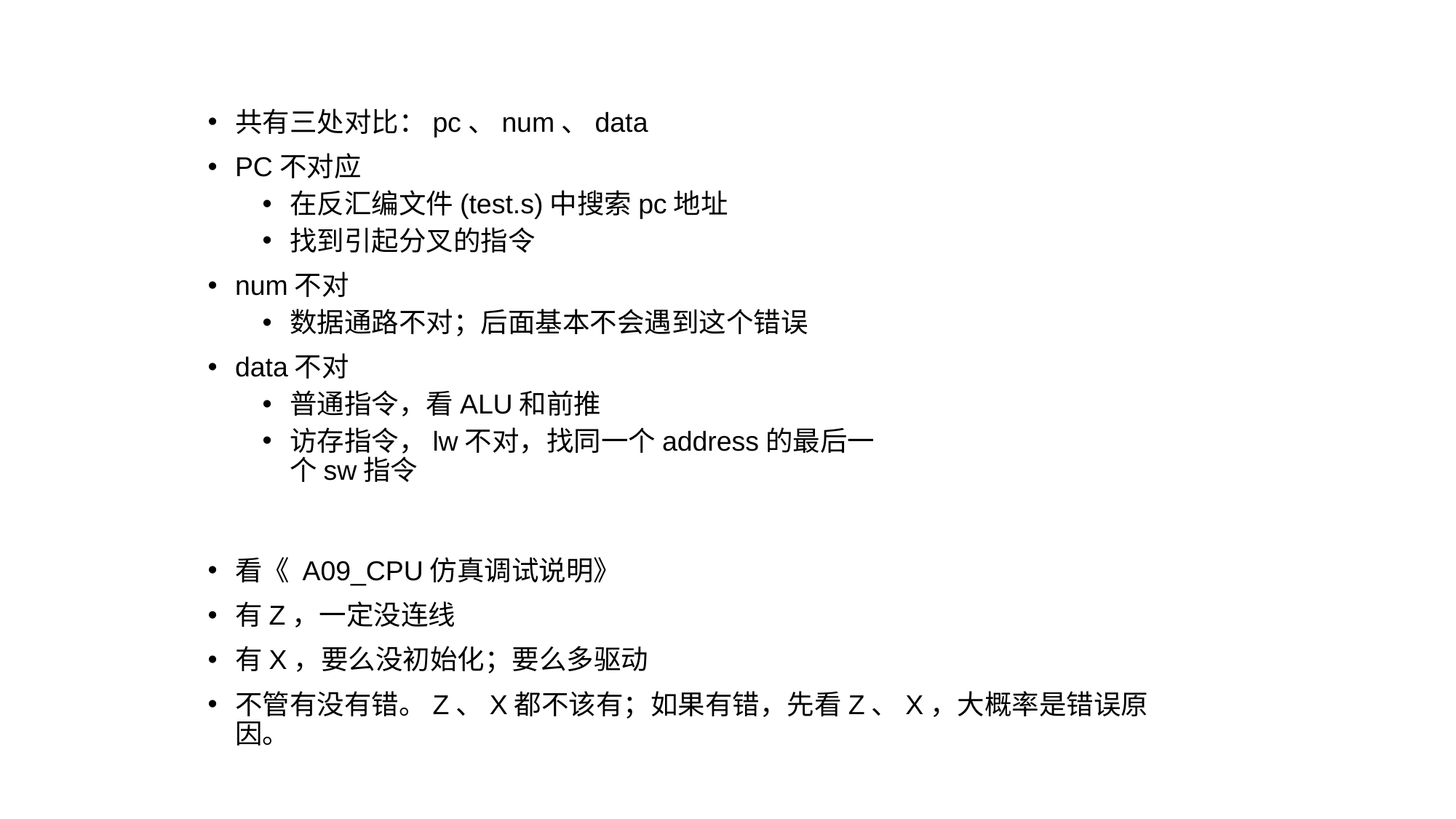

共有三处对比：pc、num、data
PC不对应
在反汇编文件(test.s)中搜索pc地址
找到引起分叉的指令
num不对
数据通路不对；后面基本不会遇到这个错误
data不对
普通指令，看ALU和前推
访存指令，lw不对，找同一个address的最后一个sw指令
看《 A09_CPU仿真调试说明》
有Z，一定没连线
有X，要么没初始化；要么多驱动
不管有没有错。Z、X都不该有；如果有错，先看Z、X，大概率是错误原因。